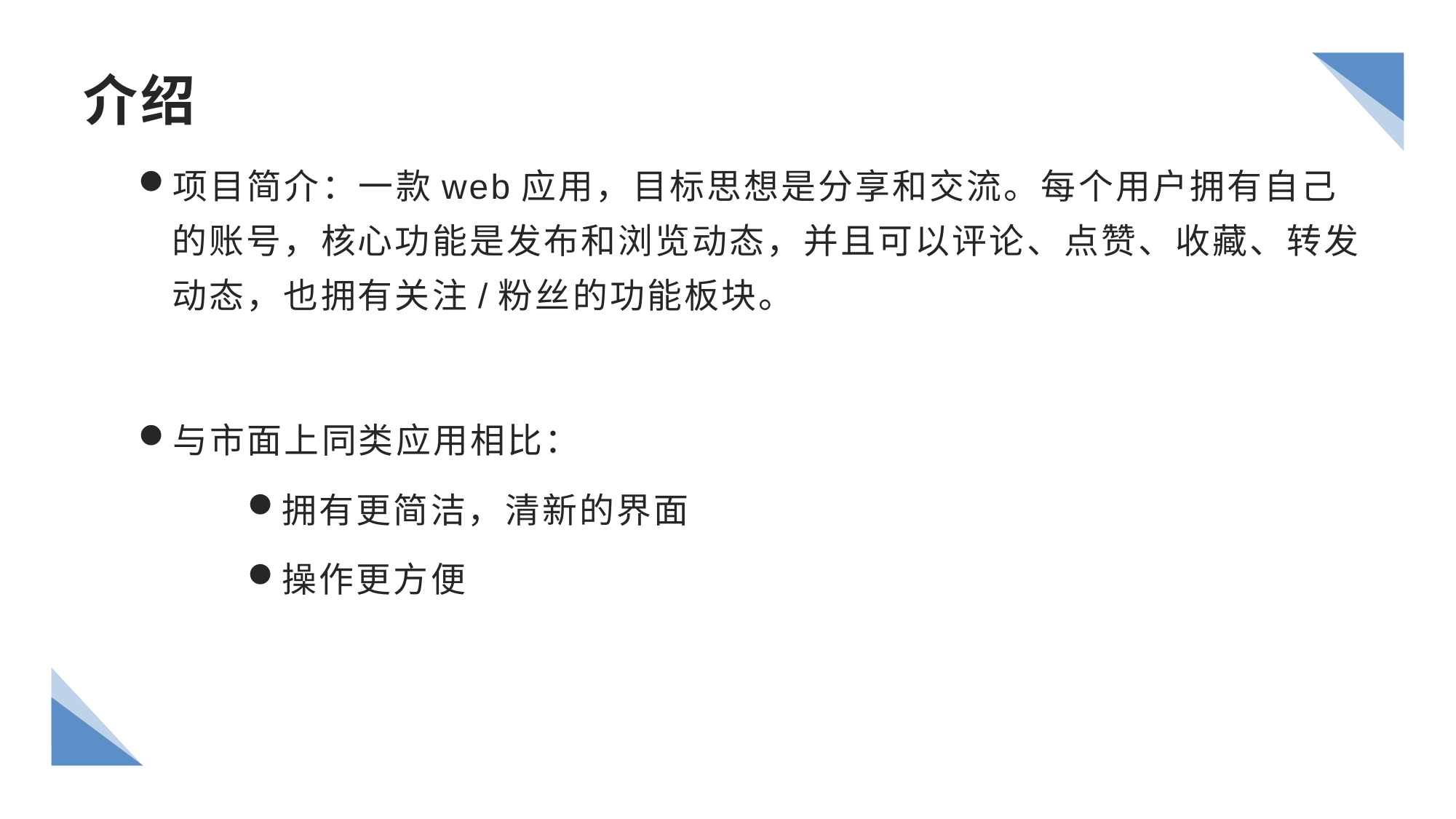

# 介绍
项目简介：一款web应用，目标思想是分享和交流。每个用户拥有自己的账号，核心功能是发布和浏览动态，并且可以评论、点赞、收藏、转发动态，也拥有关注/粉丝的功能板块。

与市面上同类应用相比：
拥有更简洁，清新的界面
操作更方便